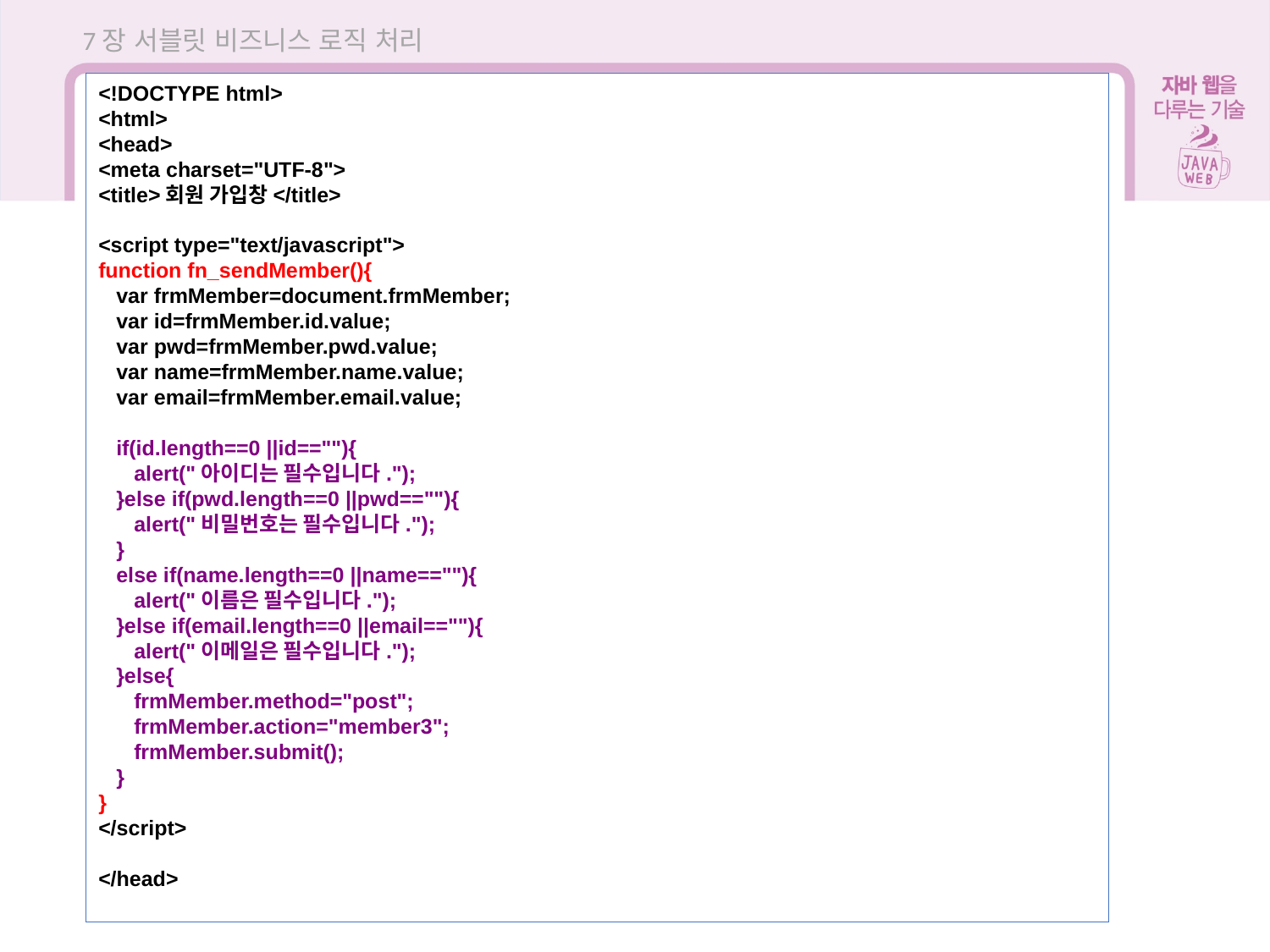

7장 서블릿 비즈니스 로직 처리
<!DOCTYPE html>
<html>
<head>
<meta charset="UTF-8">
<title>회원 가입창</title>

<script type="text/javascript">
function fn_sendMember(){
   var frmMember=document.frmMember;
   var id=frmMember.id.value;
   var pwd=frmMember.pwd.value;
   var name=frmMember.name.value;
   var email=frmMember.email.value;

   if(id.length==0 ||id==""){
      alert("아이디는 필수입니다.");
   }else if(pwd.length==0 ||pwd==""){
      alert("비밀번호는 필수입니다.");
   }
   else if(name.length==0 ||name==""){
      alert("이름은 필수입니다.");
   }else if(email.length==0 ||email==""){
      alert("이메일은 필수입니다.");
   }else{
      frmMember.method="post";
      frmMember.action="member3";
      frmMember.submit();
   }
}
</script>

</head>

7.4 DataSource 이용해 회원 정보 등록하기